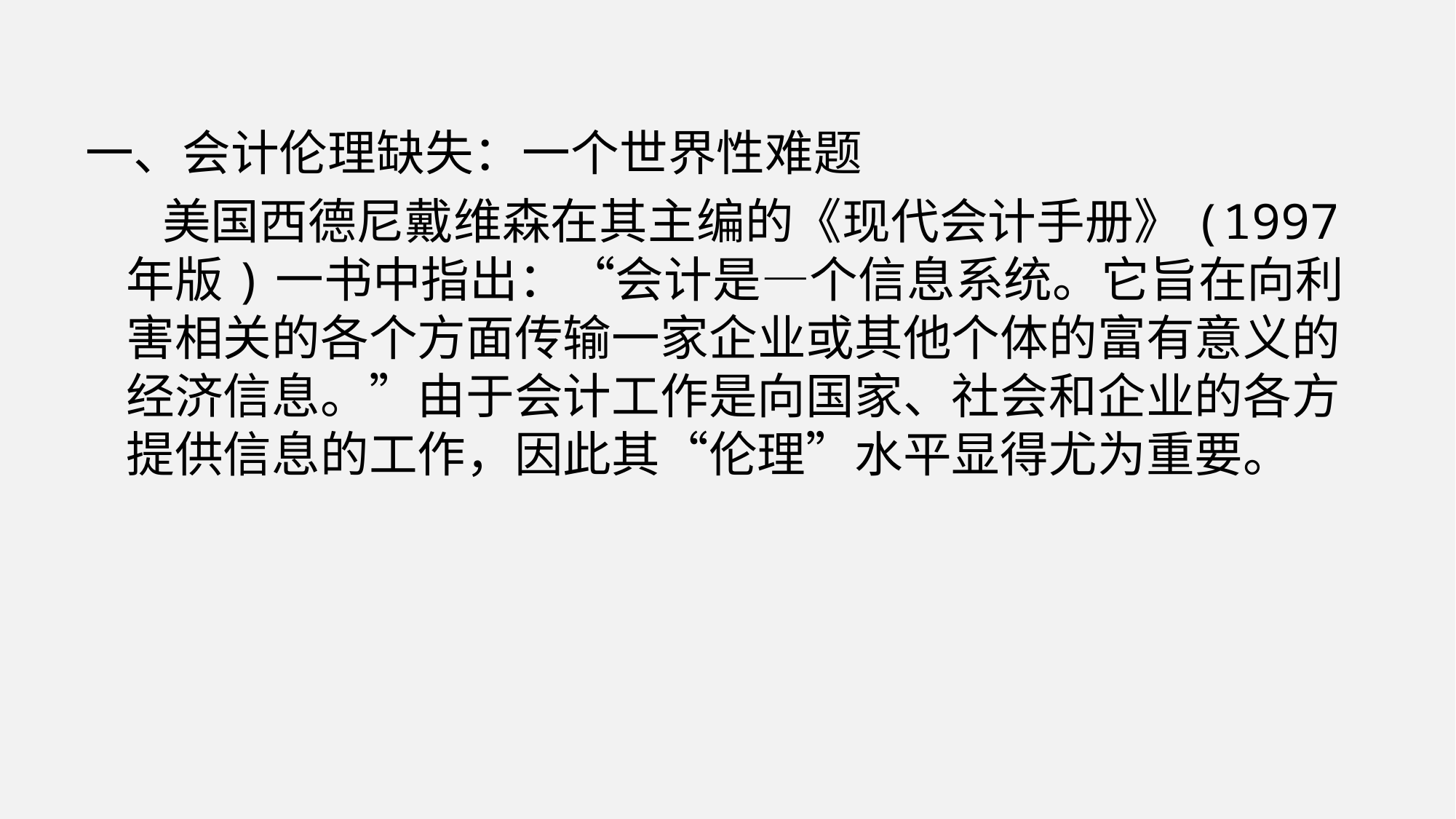

一、会计伦理缺失：一个世界性难题
      美国西德尼戴维森在其主编的《现代会计手册》(1997年版)一书中指出：“会计是—个信息系统。它旨在向利害相关的各个方面传输一家企业或其他个体的富有意义的经济信息。”由于会计工作是向国家、社会和企业的各方提供信息的工作，因此其“伦理”水平显得尤为重要。